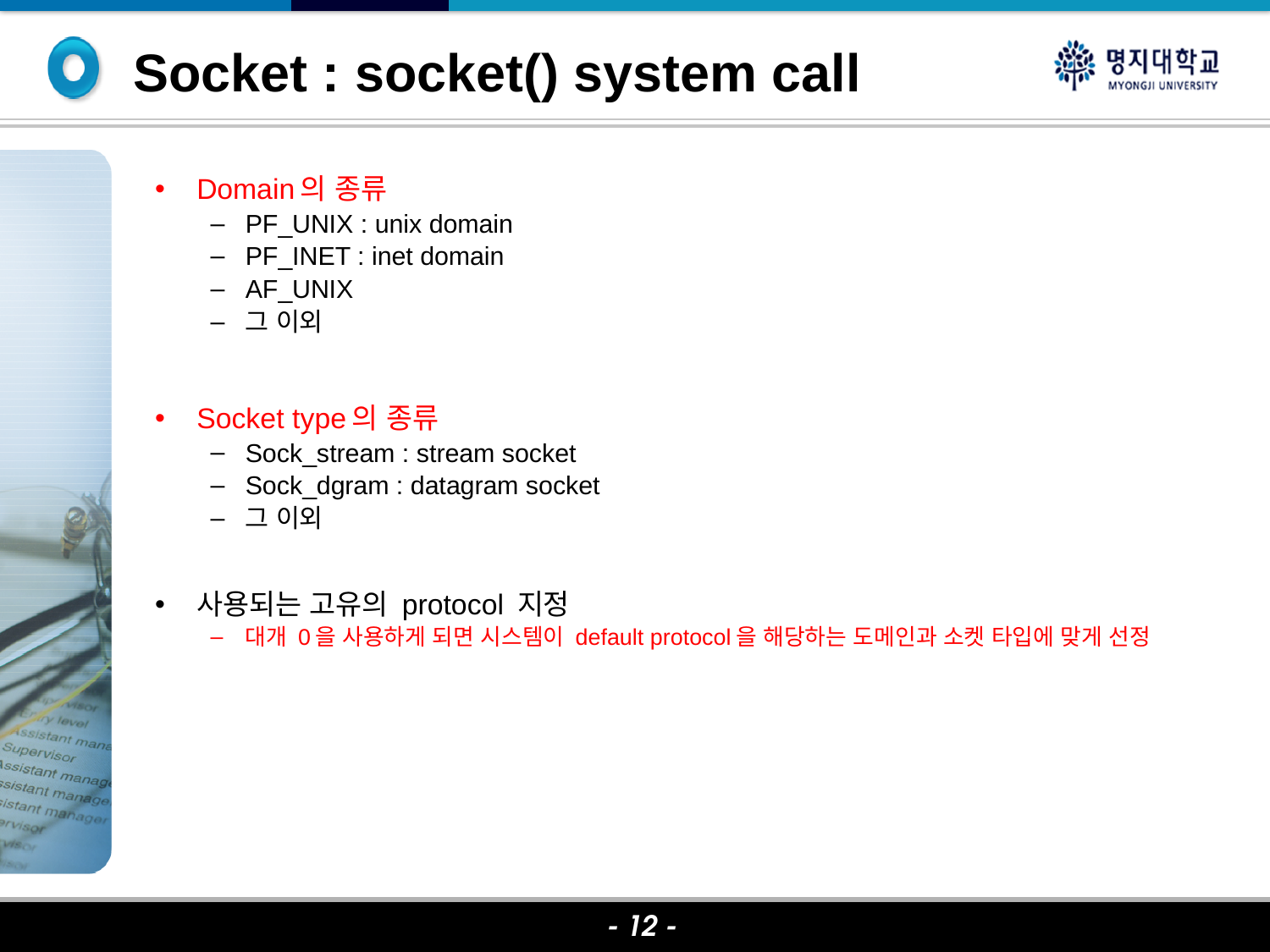

Socket : socket() system call
Domain의 종류
PF_UNIX : unix domain
PF_INET : inet domain
AF_UNIX
그 이외

Socket type의 종류
Sock_stream : stream socket
Sock_dgram : datagram socket
그 이외

사용되는 고유의 protocol 지정
대개 0을 사용하게 되면 시스템이 default protocol을 해당하는 도메인과 소켓 타입에 맞게 선정
- 12 -